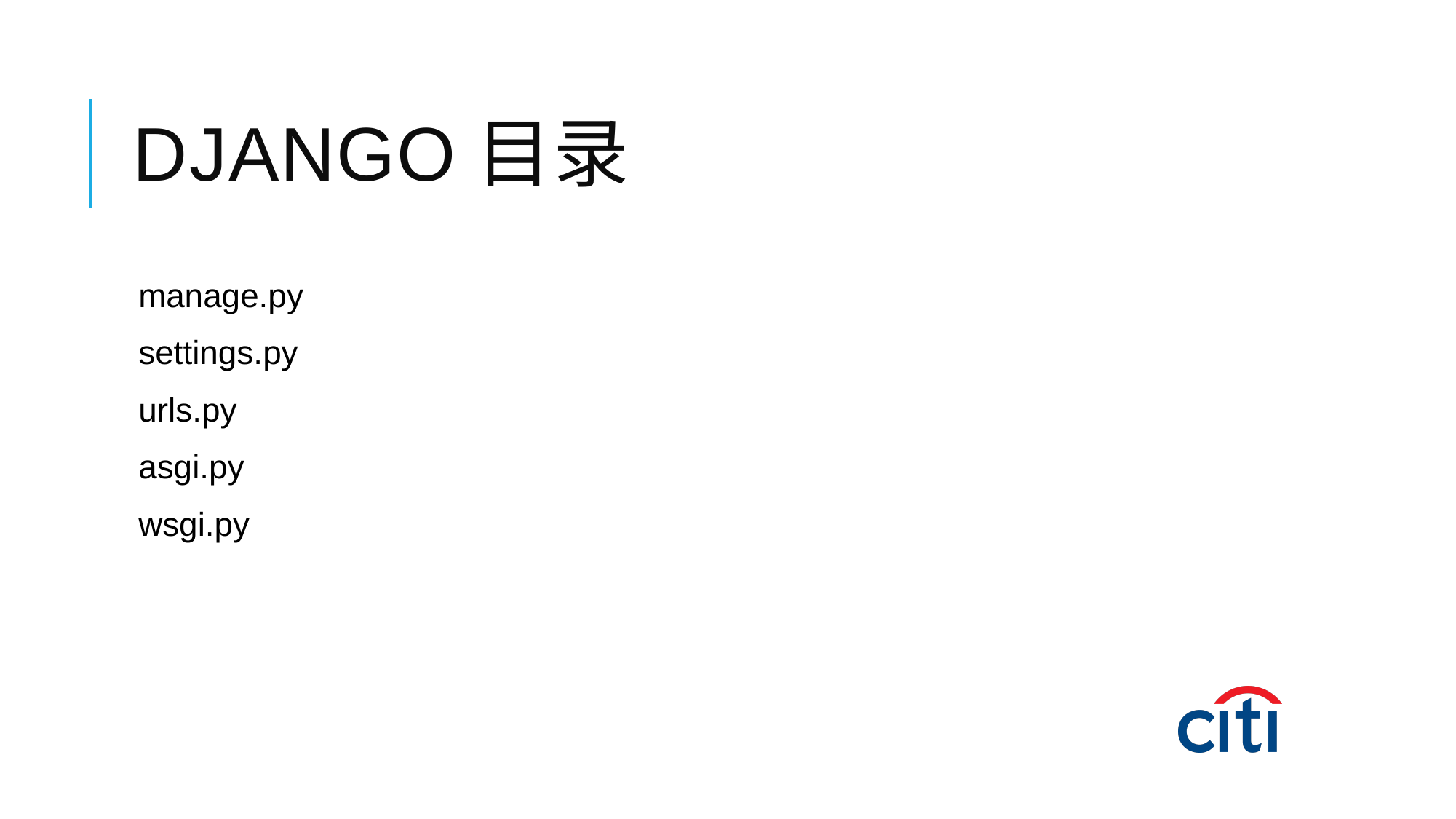

# Django目录
manage.py
settings.py
urls.py
asgi.py
wsgi.py